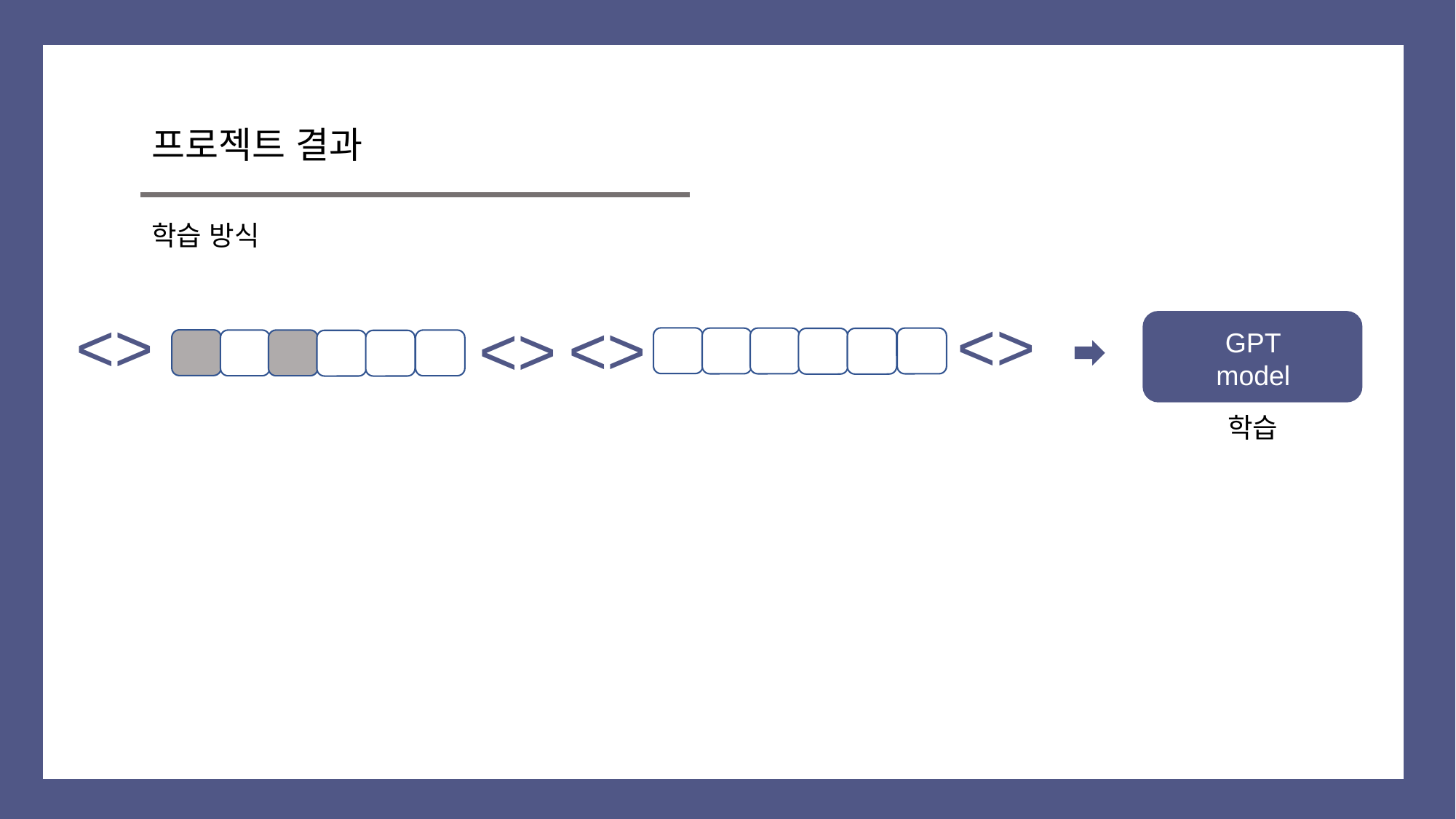

프로젝트 결과

학습 방식
<>
<>
<>
<>

GPT
model

학습